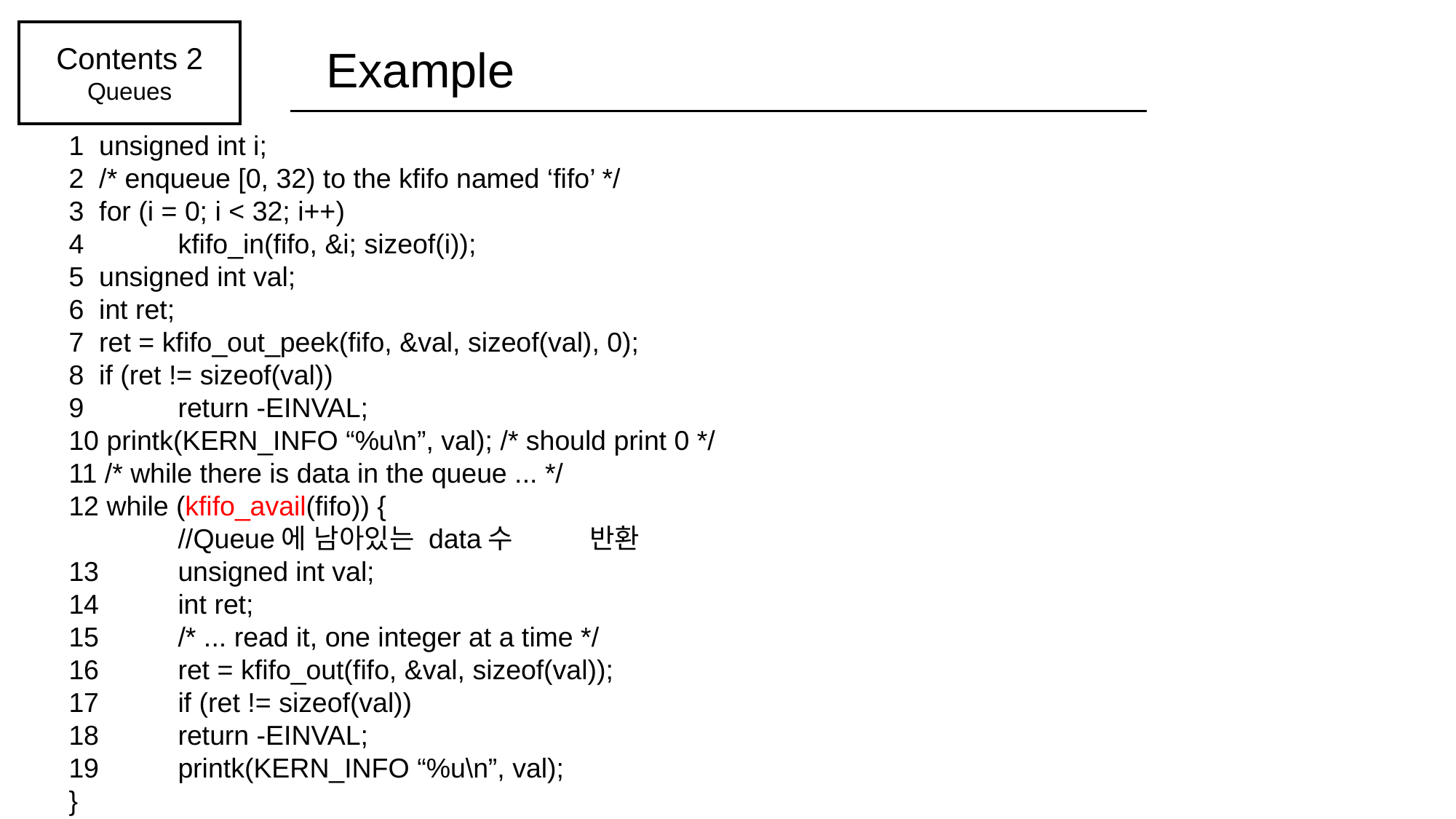

Contents 2
Queues
Example
1  unsigned int i;
2  /* enqueue [0, 32) to the kfifo named ‘fifo’ */
3  for (i = 0; i < 32; i++)
4 	kfifo_in(fifo, &i; sizeof(i));
5  unsigned int val;
6  int ret;
7  ret = kfifo_out_peek(fifo, &val, sizeof(val), 0);
8  if (ret != sizeof(val))
9 	return -EINVAL;
10 printk(KERN_INFO “%u\n”, val); /* should print 0 */
11 /* while there is data in the queue ... */
12 while (kfifo_avail(fifo)) {
	//Queue에 남아있는 data수          반환
13	unsigned int val;
14	int ret;
15	/* ... read it, one integer at a time */
16	ret = kfifo_out(fifo, &val, sizeof(val));
17	if (ret != sizeof(val))
18	return -EINVAL;
19	printk(KERN_INFO “%u\n”, val);
}